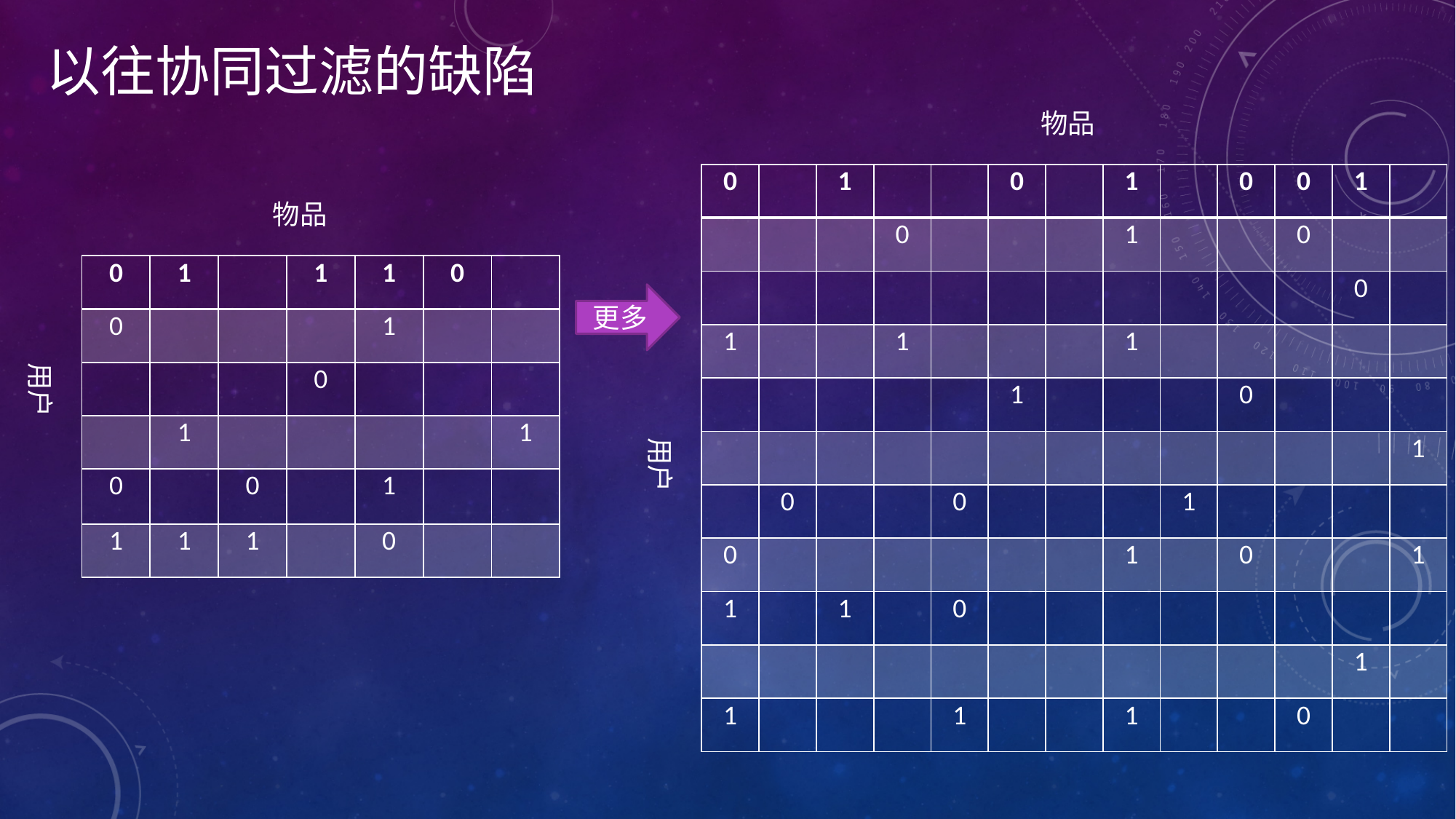

# 以往协同过滤的缺陷
物品
| 0 |  | 1 |  |  | 0 |  | 1 |  | 0 | 0 | 1 |  |
| --- | --- | --- | --- | --- | --- | --- | --- | --- | --- | --- | --- | --- |
|  |  |  | 0 |  |  |  | 1 |  |  | 0 |  |  |
|  |  |  |  |  |  |  |  |  |  |  | 0 |  |
| 1 |  |  | 1 |  |  |  | 1 |  |  |  |  |  |
|  |  |  |  |  | 1 |  |  |  | 0 |  |  |  |
|  |  |  |  |  |  |  |  |  |  |  |  | 1 |
|  | 0 |  |  | 0 |  |  |  | 1 |  |  |  |  |
| 0 |  |  |  |  |  |  | 1 |  | 0 |  |  | 1 |
| 1 |  | 1 |  | 0 |  |  |  |  |  |  |  |  |
|  |  |  |  |  |  |  |  |  |  |  | 1 |  |
| 1 |  |  |  | 1 |  |  | 1 |  |  | 0 |  |  |
物品
| 0 | 1 |  | 1 | 1 | 0 |  |
| --- | --- | --- | --- | --- | --- | --- |
| 0 |  |  |  | 1 |  |  |
|  |  |  | 0 |  |  |  |
|  | 1 |  |  |  |  | 1 |
| 0 |  | 0 |  | 1 |  |  |
| 1 | 1 | 1 |  | 0 |  |  |

更多
用户
用户